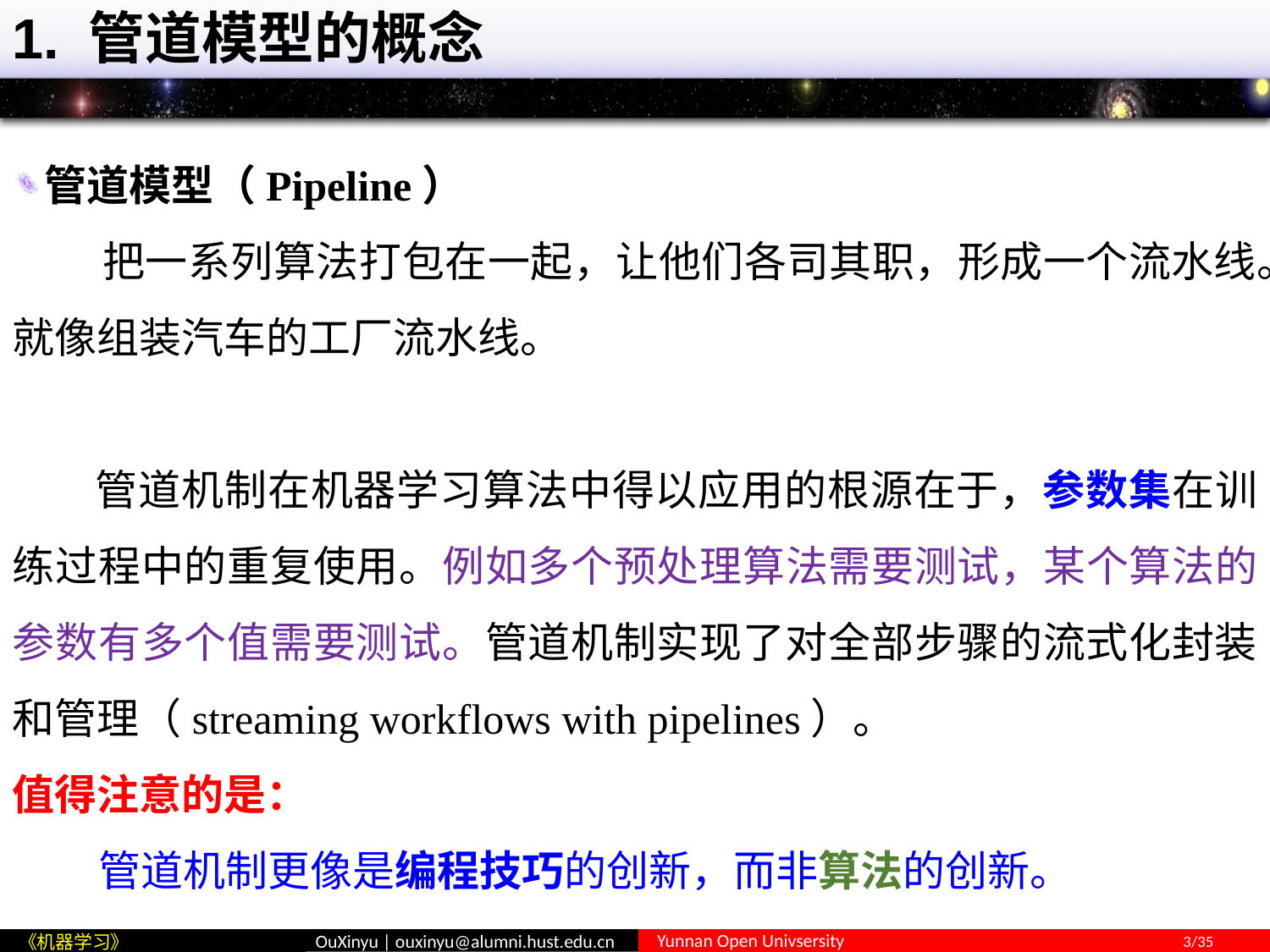

# 1. 管道模型的概念
管道模型（Pipeline）
        把一系列算法打包在一起，让他们各司其职，形成一个流水线。就像组装汽车的工厂流水线。

       管道机制在机器学习算法中得以应用的根源在于，参数集在训练过程中的重复使用。例如多个预处理算法需要测试，某个算法的参数有多个值需要测试。管道机制实现了对全部步骤的流式化封装和管理（streaming workflows with pipelines）。
值得注意的是：
        管道机制更像是编程技巧的创新，而非算法的创新。